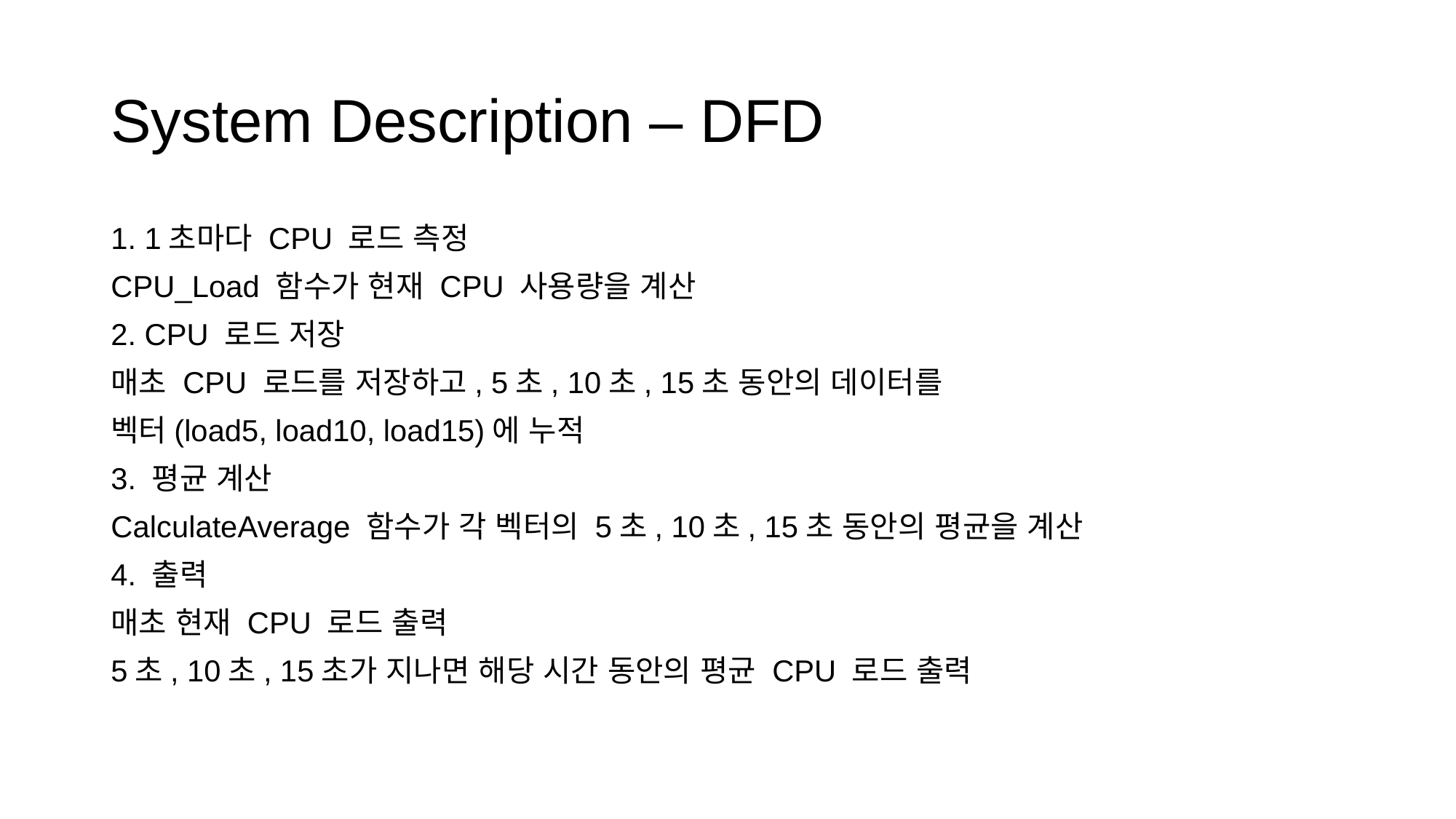

# System Description – DFD
1. 1초마다 CPU 로드 측정
CPU_Load 함수가 현재 CPU 사용량을 계산
2. CPU 로드 저장
매초 CPU 로드를 저장하고, 5초, 10초, 15초 동안의 데이터를
벡터(load5, load10, load15)에 누적
3. 평균 계산
CalculateAverage 함수가 각 벡터의 5초, 10초, 15초 동안의 평균을 계산
4. 출력
매초 현재 CPU 로드 출력
5초, 10초, 15초가 지나면 해당 시간 동안의 평균 CPU 로드 출력